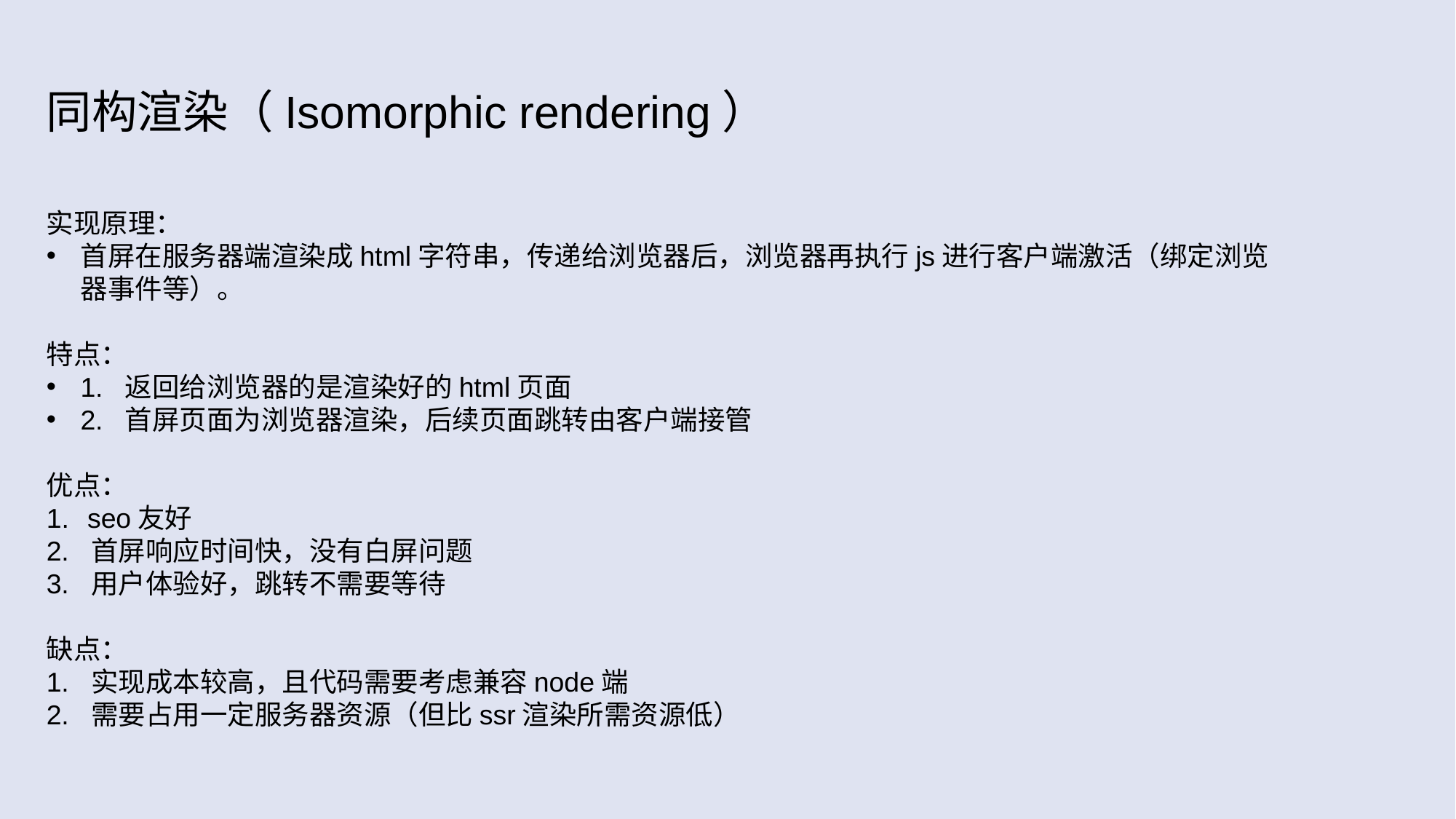

同构渲染（Isomorphic rendering）
实现原理：
首屏在服务器端渲染成html字符串，传递给浏览器后，浏览器再执行js进行客户端激活（绑定浏览器事件等）。

特点：
1.  返回给浏览器的是渲染好的html页面
2.  首屏页面为浏览器渲染，后续页面跳转由客户端接管

优点：
seo友好
2.  首屏响应时间快，没有白屏问题
3.  用户体验好，跳转不需要等待

缺点：
1.  实现成本较高，且代码需要考虑兼容node端
2.  需要占用一定服务器资源（但比ssr渲染所需资源低）